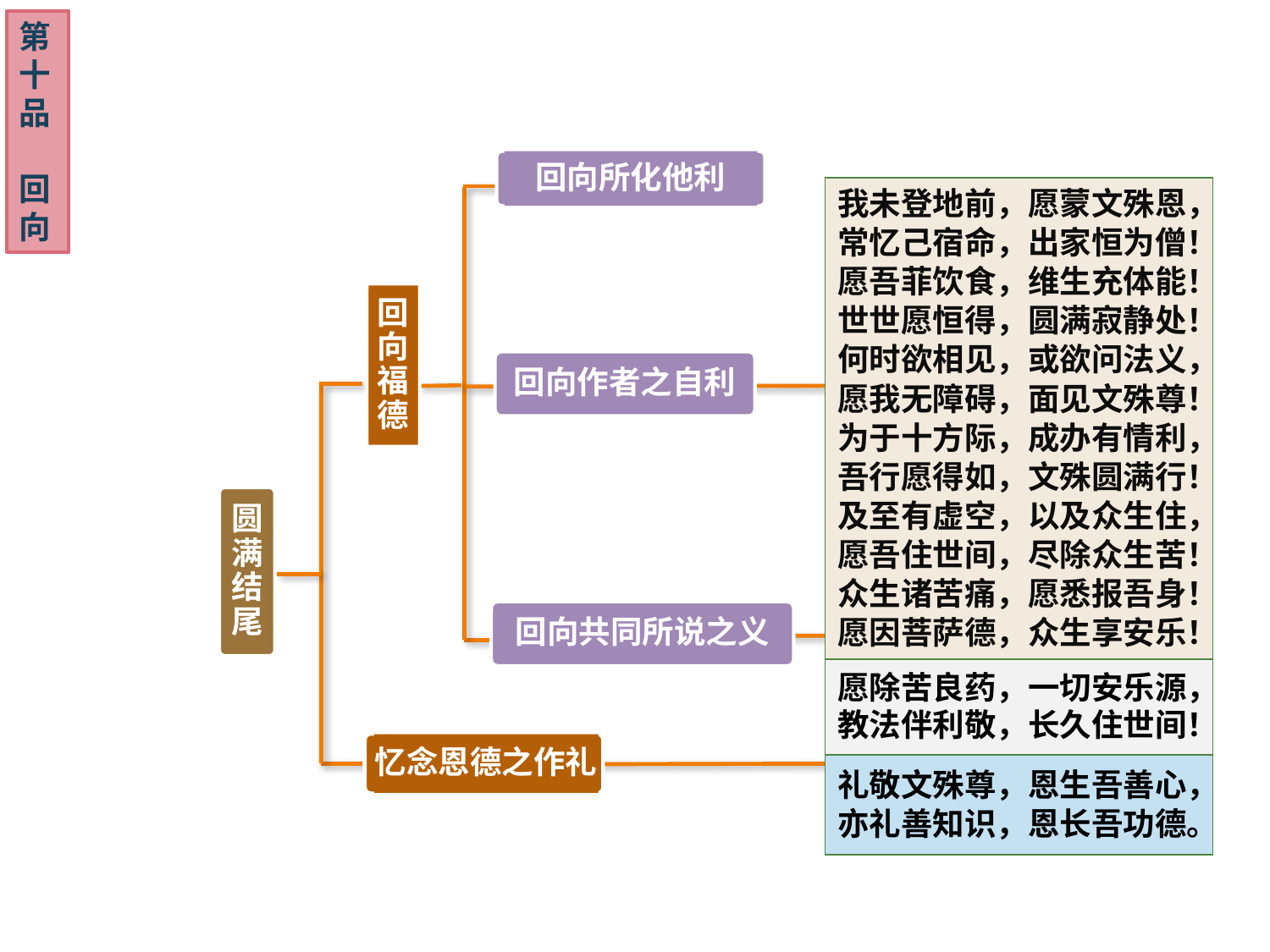

第十品

回
向
回向所化他利

| 我未登地前，愿蒙文殊恩， 常忆己宿命，出家恒为僧！ 愿吾菲饮食，维生充体能！ 世世愿恒得，圆满寂静处！ 何时欲相见，或欲问法义， 愿我无障碍，面见文殊尊！ 为于十方际，成办有情利， 吾行愿得如，文殊圆满行！ 及至有虚空，以及众生住， 愿吾住世间，尽除众生苦！ 众生诸苦痛，愿悉报吾身！ 愿因菩萨德，众生享安乐！ |
| --- |
| 愿除苦良药，一切安乐源， 教法伴利敬，长久住世间！ |
| 礼敬文殊尊，恩生吾善心， 亦礼善知识，恩长吾功德。 |

回向福德
回向作者之自利

圆满结尾
回向共同所说之义

忆念恩德之作礼